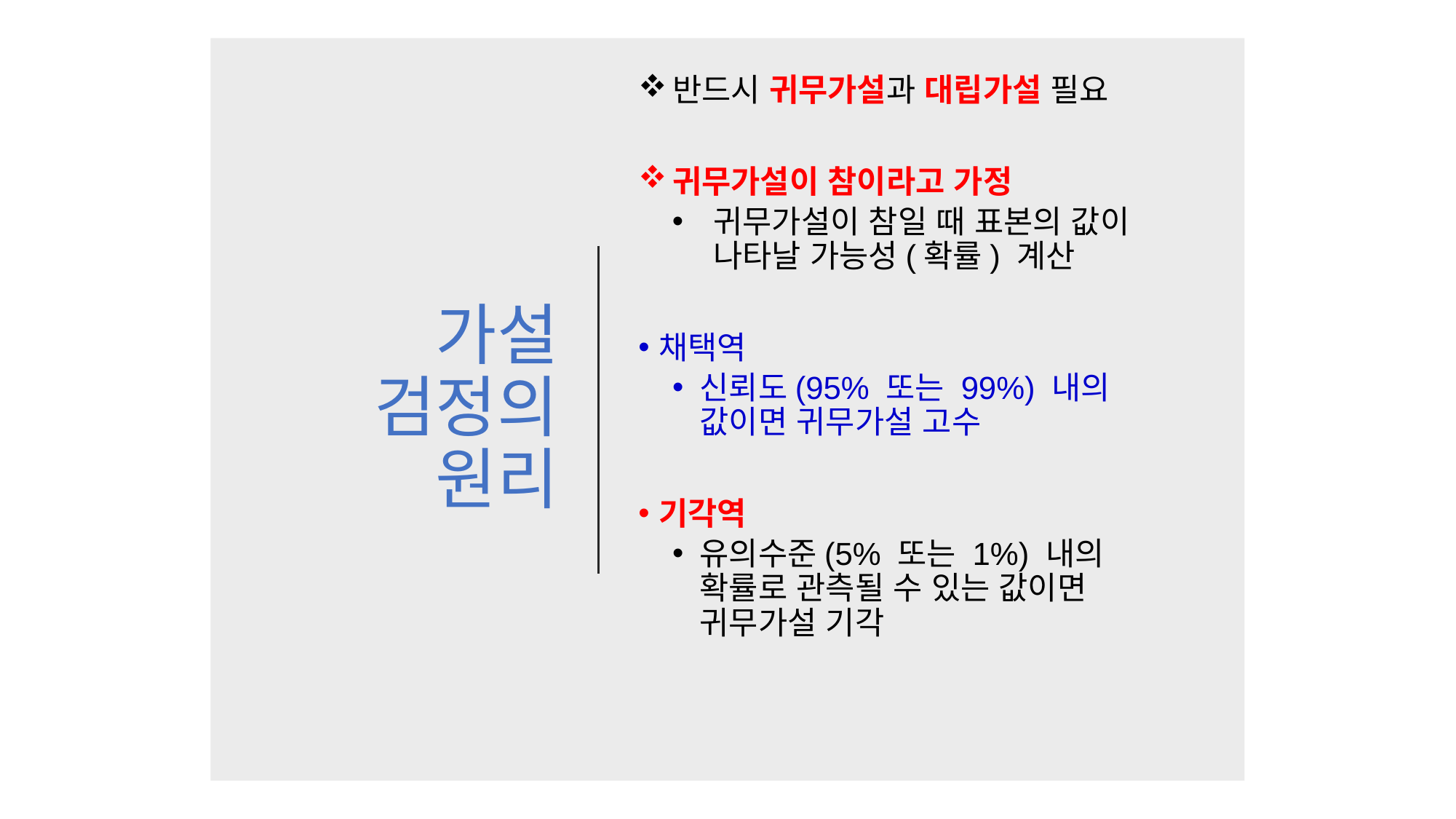

반드시 귀무가설과 대립가설 필요

귀무가설이 참이라고 가정
귀무가설이 참일 때 표본의 값이 나타날 가능성(확률) 계산

채택역
신뢰도(95% 또는 99%) 내의 값이면 귀무가설 고수

기각역
유의수준(5% 또는 1%) 내의 확률로 관측될 수 있는 값이면 귀무가설 기각

# 가설 검정의 원리